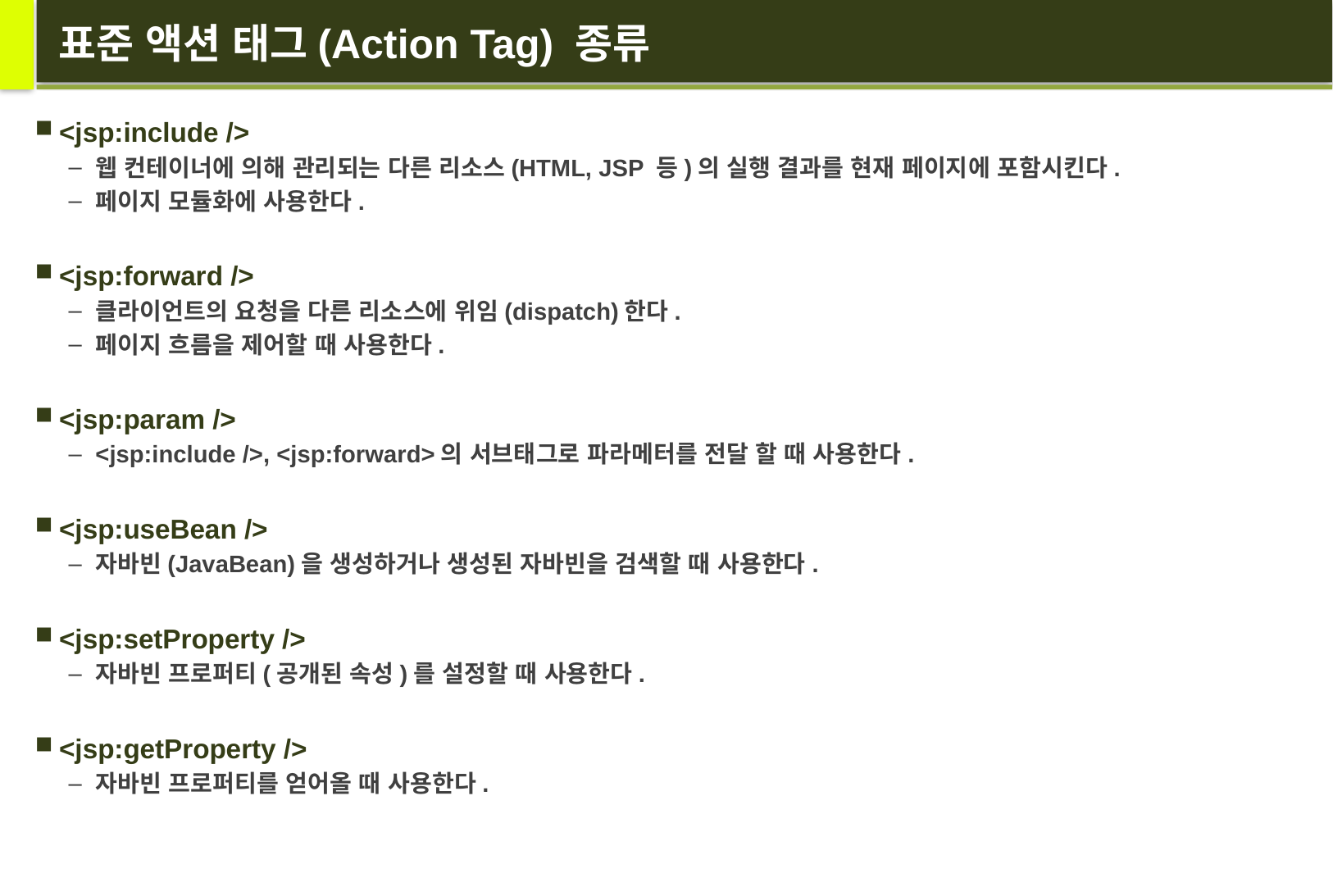

# 표준 액션 태그(Action Tag) 종류
<jsp:include />
웹 컨테이너에 의해 관리되는 다른 리소스(HTML, JSP 등)의 실행 결과를 현재 페이지에 포함시킨다.
페이지 모듈화에 사용한다.

<jsp:forward />
클라이언트의 요청을 다른 리소스에 위임(dispatch)한다.
페이지 흐름을 제어할 때 사용한다.

<jsp:param />
<jsp:include />, <jsp:forward>의 서브태그로 파라메터를 전달 할 때 사용한다.

<jsp:useBean />
자바빈(JavaBean)을 생성하거나 생성된 자바빈을 검색할 때 사용한다.

<jsp:setProperty />
자바빈 프로퍼티(공개된 속성)를 설정할 때 사용한다.

<jsp:getProperty />
자바빈 프로퍼티를 얻어올 때 사용한다.